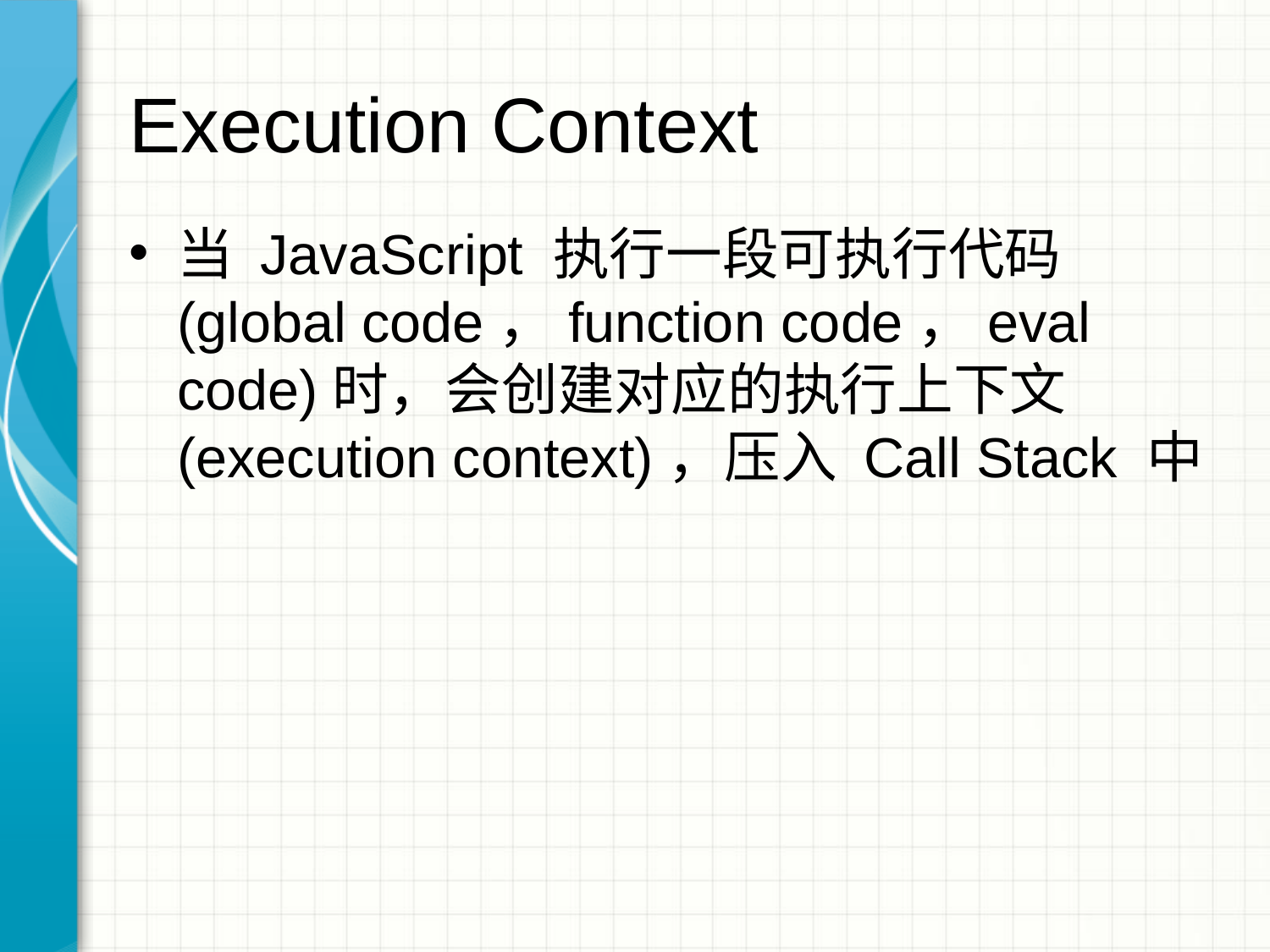

# Execution Context
当 JavaScript 执行一段可执行代码(global code，function code，eval code)时，会创建对应的执行上下文(execution context)，压入 Call Stack 中